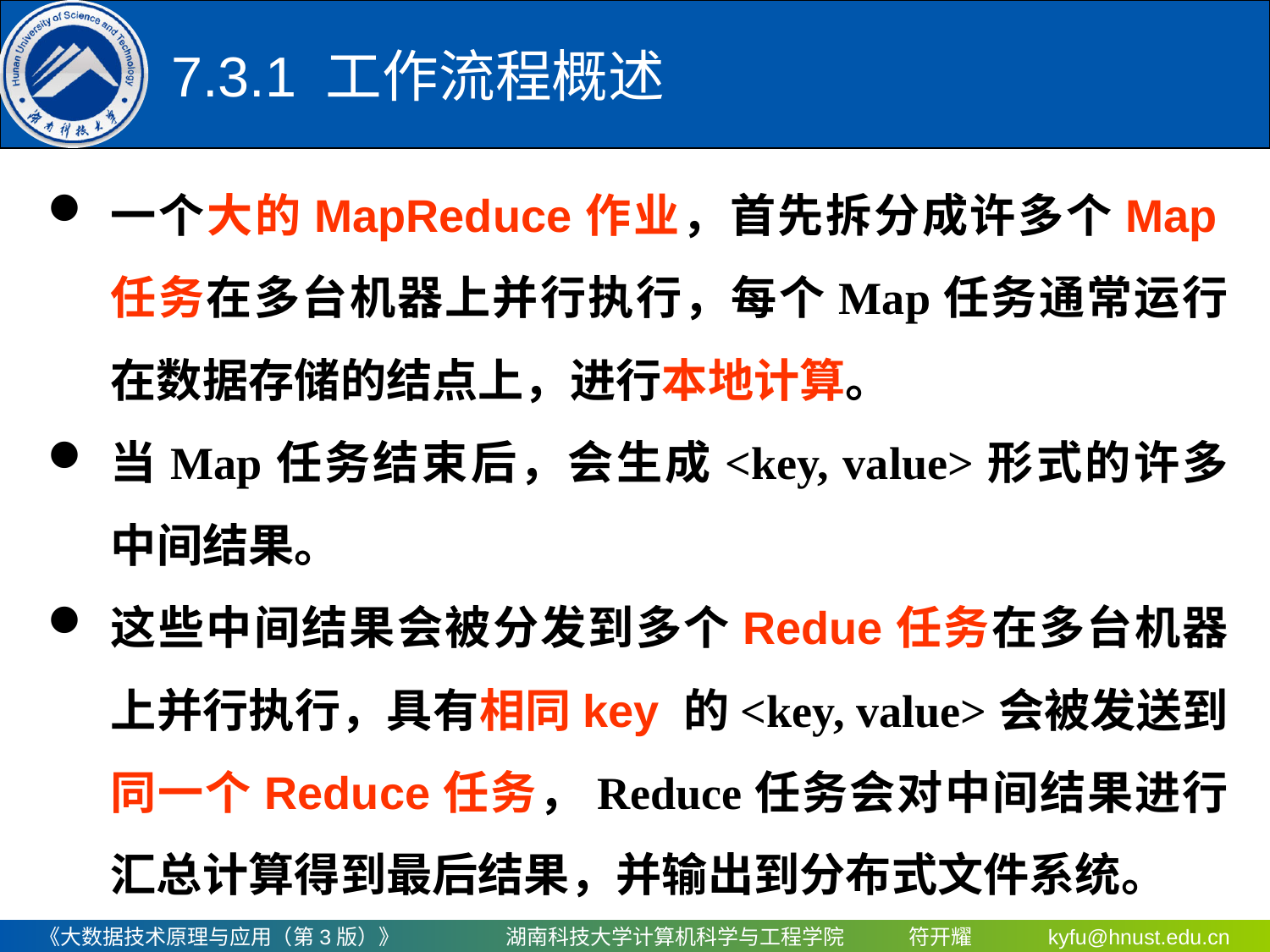

# 7.3.1 工作流程概述
一个大的MapReduce作业，首先拆分成许多个Map任务在多台机器上并行执行，每个Map任务通常运行在数据存储的结点上，进行本地计算。
当Map任务结束后，会生成<key, value>形式的许多中间结果。
这些中间结果会被分发到多个Redue任务在多台机器上并行执行，具有相同key 的<key, value>会被发送到同一个Reduce任务，Reduce任务会对中间结果进行汇总计算得到最后结果，并输出到分布式文件系统。